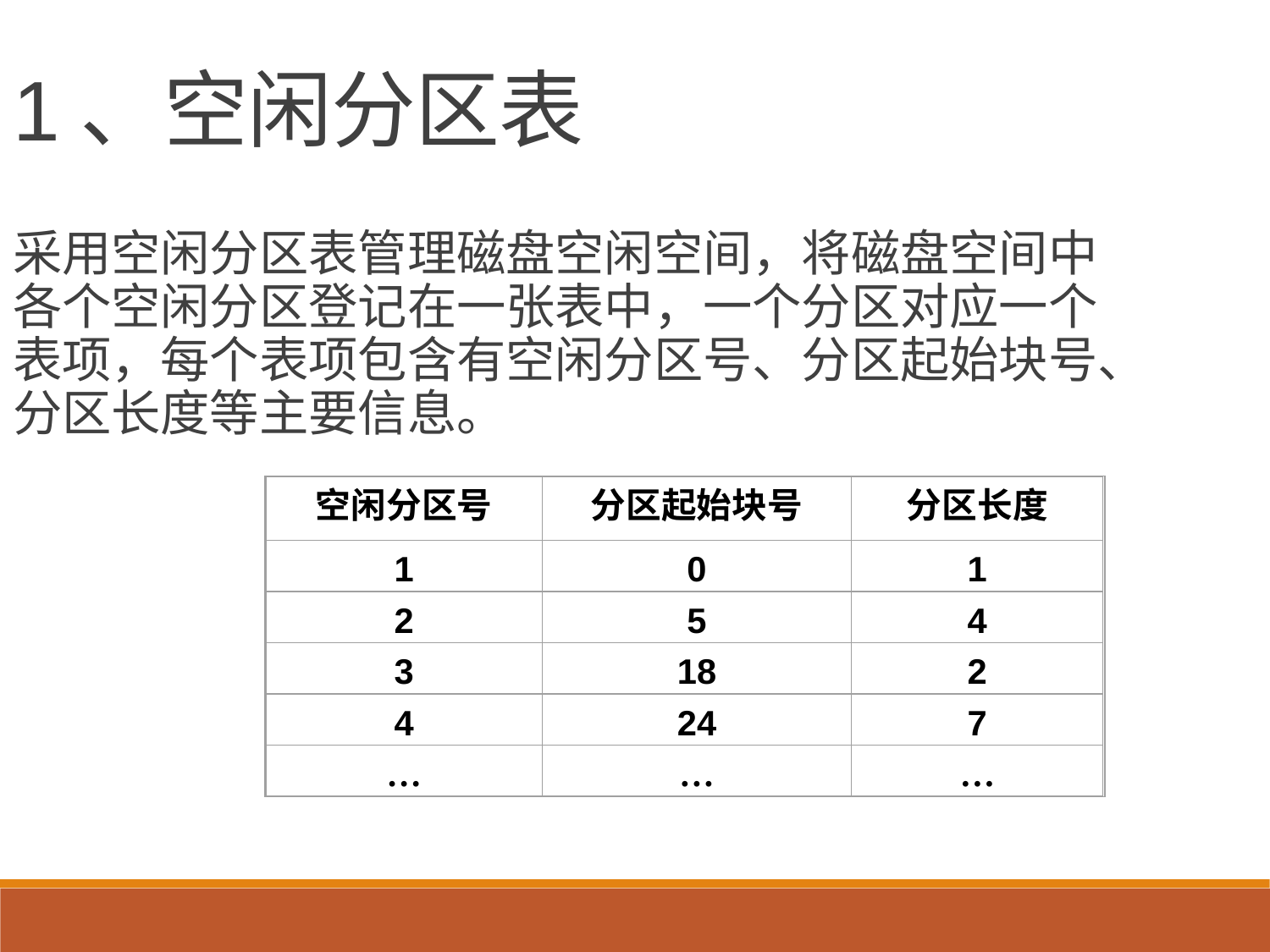

1、空闲分区表
采用空闲分区表管理磁盘空闲空间，将磁盘空间中各个空闲分区登记在一张表中，一个分区对应一个表项，每个表项包含有空闲分区号、分区起始块号、分区长度等主要信息。

空闲分区号

分区起始块号

分区长度

1

0

1

2

5

4

3

18

2

4

24

7

…

…

…